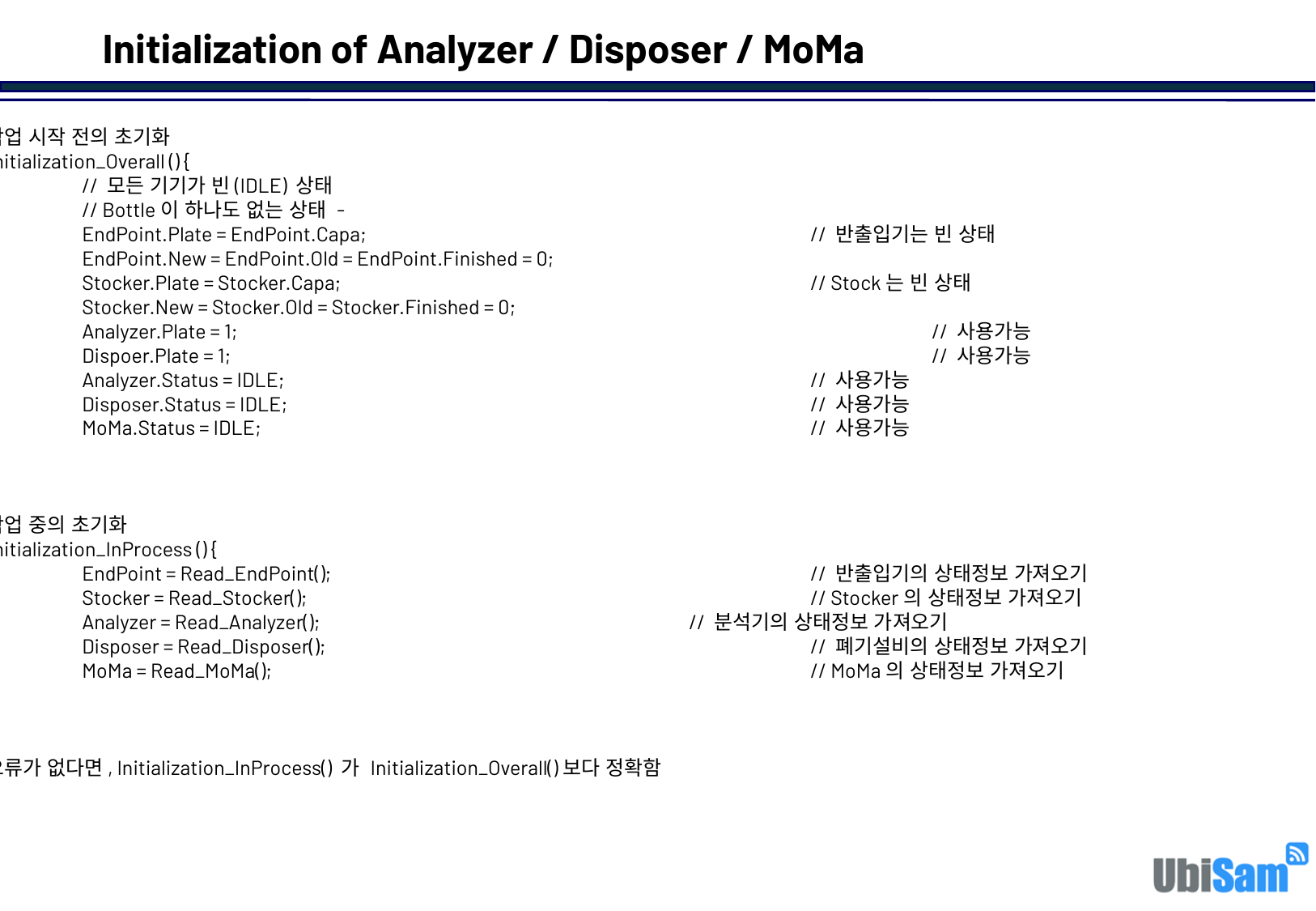

# Initialization of Analyzer / Disposer / MoMa
// 작업 시작 전의 초기화
Int Initialization_Overall () {
	// 모든 기기가 빈(IDLE) 상태
	// Bottle이 하나도 없는 상태 -
	EndPoint.Plate = EndPoint.Capa;				// 반출입기는 빈 상태
	EndPoint.New = EndPoint.Old = EndPoint.Finished = 0;
	Stocker.Plate = Stocker.Capa;				// Stock는 빈 상태
	Stocker.New = Stocker.Old = Stocker.Finished = 0;
	Analyzer.Plate = 1;						// 사용가능
	Dispoer.Plate = 1;						// 사용가능
	Analyzer.Status = IDLE; 					// 사용가능
	Disposer.Status = IDLE; 					// 사용가능
	MoMa.Status = IDLE; 					// 사용가능
}

// 작업 중의 초기화
Int Initialization_InProcess () {
	EndPoint = Read_EndPoint();				// 반출입기의 상태정보 가져오기
	Stocker = Read_Stocker();					// Stocker의 상태정보 가져오기
	Analyzer = Read_Analyzer(); 				// 분석기의 상태정보 가져오기
	Disposer = Read_Disposer(); 				// 폐기설비의 상태정보 가져오기
	MoMa = Read_MoMa(); 					// MoMa의 상태정보 가져오기
}

// 오류가 없다면, Initialization_InProcess() 가 Initialization_Overall()보다 정확함